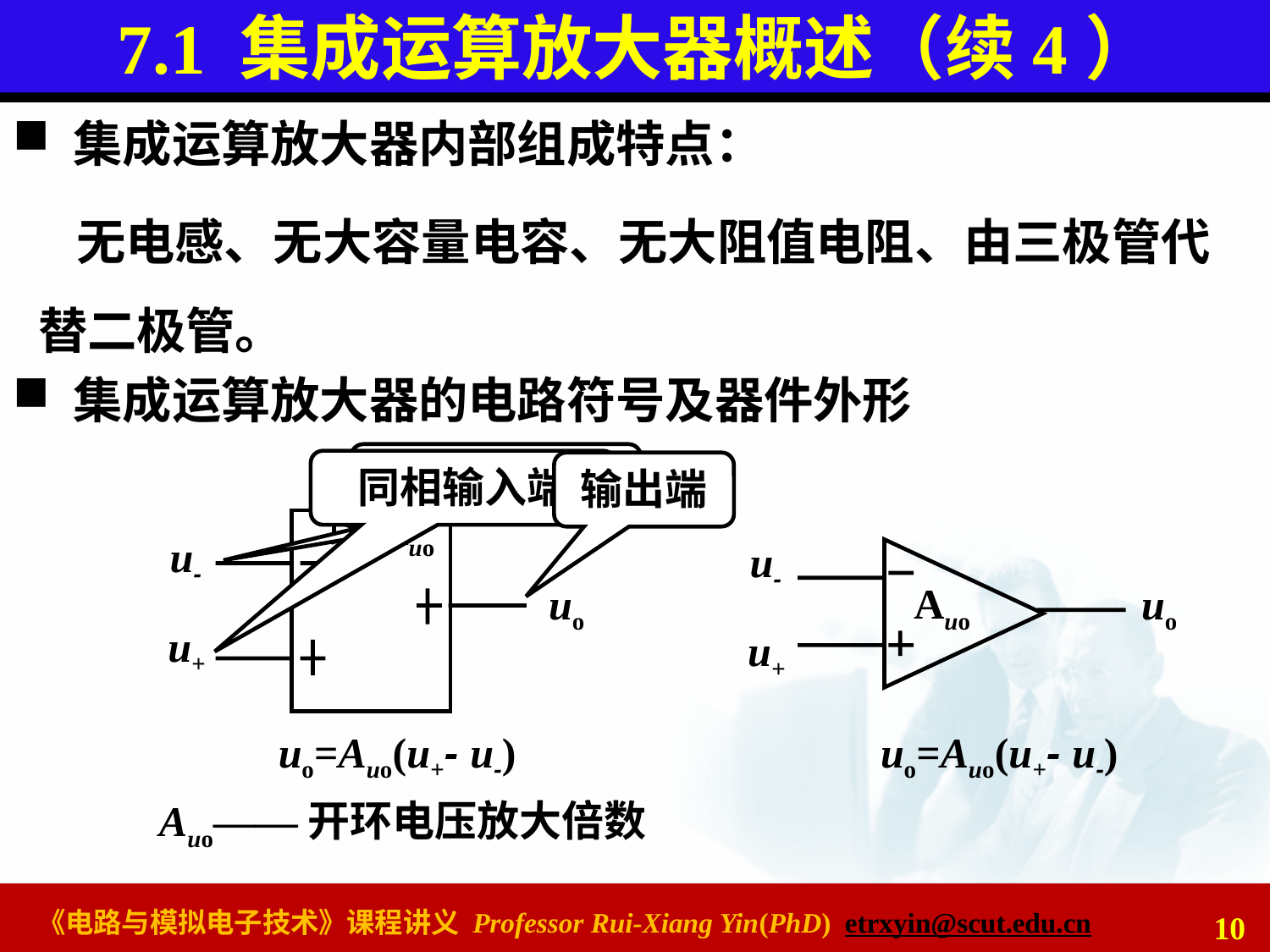

# 7.1 集成运算放大器概述（续4）
 集成运算放大器内部组成特点：
无电感、无大容量电容、无大阻值电阻、由三极管代替二极管。
 集成运算放大器的电路符号及器件外形
反相输入端
同相输入端
输出端
Auo

u-
u-

Auo

uo
uo
u+
u+
uo=Auo(u+- u-)
uo=Auo(u+- u-)
Auo——开环电压放大倍数
10